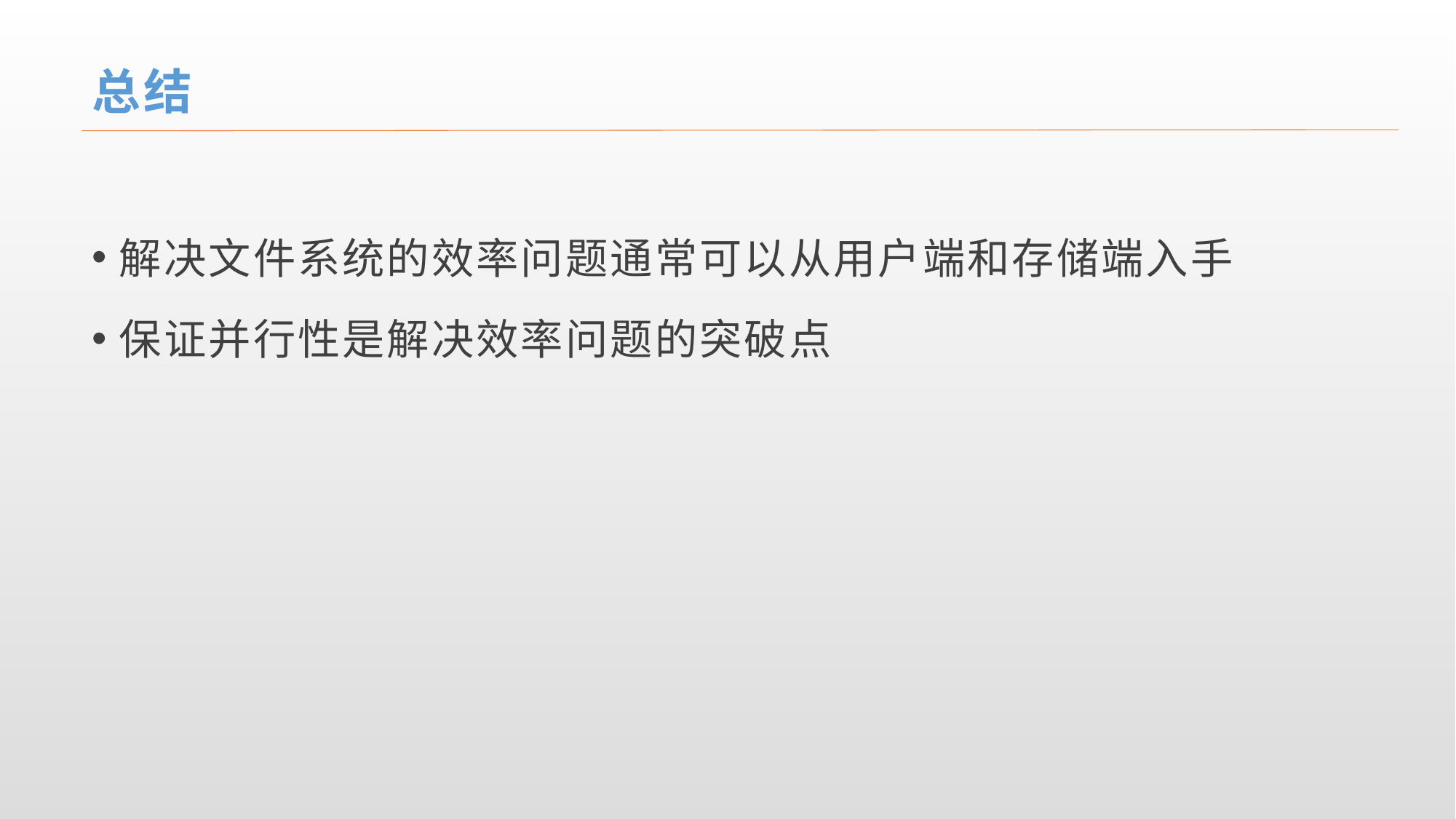

# 总结
解决文件系统的效率问题通常可以从用户端和存储端入手
保证并行性是解决效率问题的突破点